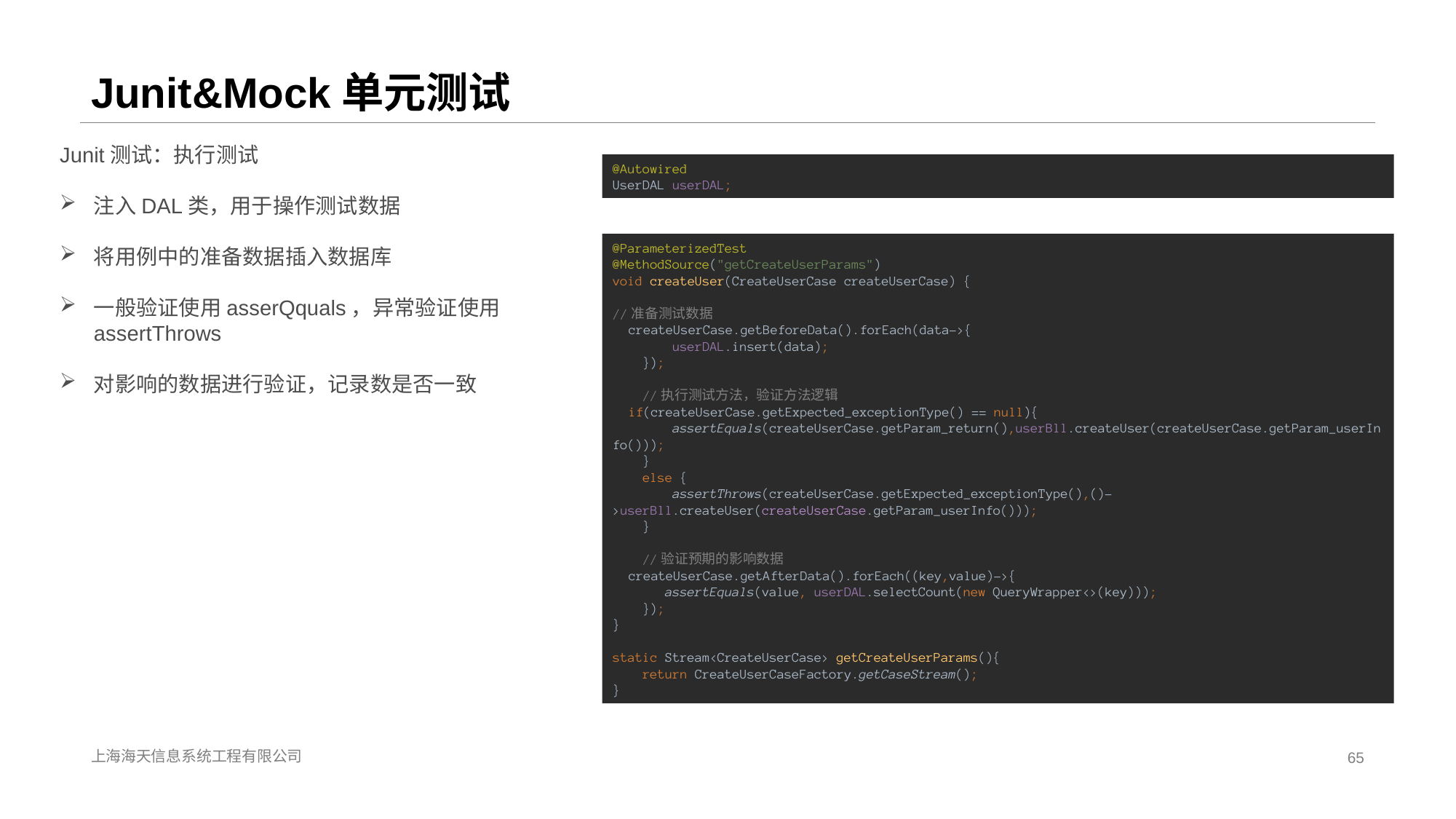

# Junit&Mock单元测试
Junit测试：执行测试

注入DAL类，用于操作测试数据

将用例中的准备数据插入数据库

一般验证使用asserQquals，异常验证使用assertThrows

对影响的数据进行验证，记录数是否一致
@Autowired
UserDAL userDAL;
@ParameterizedTest
@MethodSource("getCreateUserParams")
void createUser(CreateUserCase createUserCase) {
//准备测试数据
    createUserCase.getBeforeData().forEach(data->{
        userDAL.insert(data);
    });
    //执行测试方法，验证方法逻辑
    if(createUserCase.getExpected_exceptionType() == null){
        assertEquals(createUserCase.getParam_return(),userBll.createUser(createUserCase.getParam_userInfo()));
    }
    else {
        assertThrows(createUserCase.getExpected_exceptionType(),()->userBll.createUser(createUserCase.getParam_userInfo()));
    }
    //验证预期的影响数据
    createUserCase.getAfterData().forEach((key,value)->{
       assertEquals(value, userDAL.selectCount(new QueryWrapper<>(key)));
    });
}
static Stream<CreateUserCase> getCreateUserParams(){
    return CreateUserCaseFactory.getCaseStream();
}
上海海天信息系统工程有限公司
65